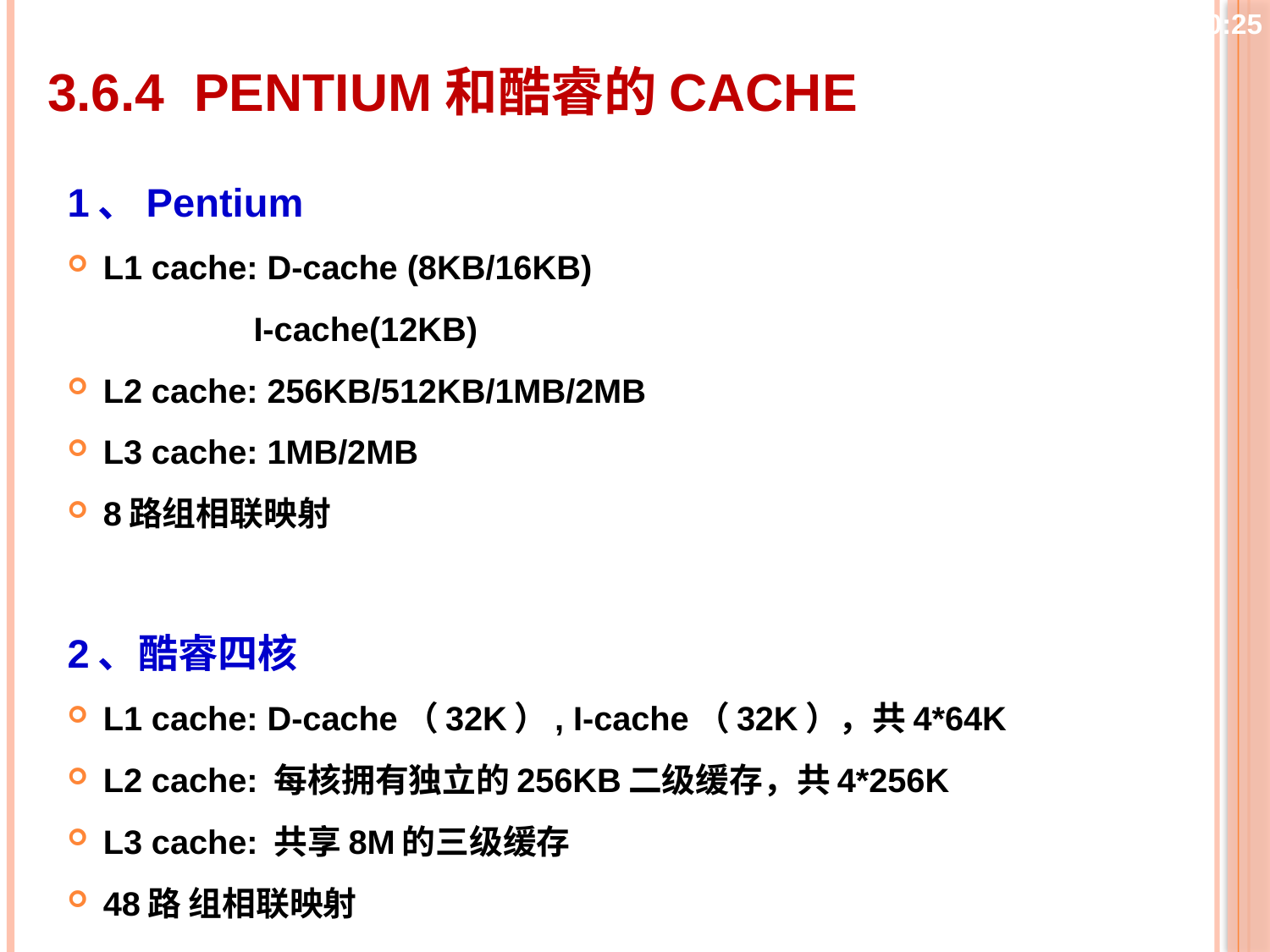

10:25
# 3.6.4  Pentium和酷睿的Cache
1、Pentium
L1 cache: D-cache (8KB/16KB)
                    I-cache(12KB)
L2 cache: 256KB/512KB/1MB/2MB
L3 cache: 1MB/2MB
8路组相联映射

2、酷睿四核
L1 cache: D-cache（32K）, I-cache（32K），共4*64K
L2 cache: 每核拥有独立的256KB二级缓存，共4*256K
L3 cache: 共享8M的三级缓存
48路 组相联映射